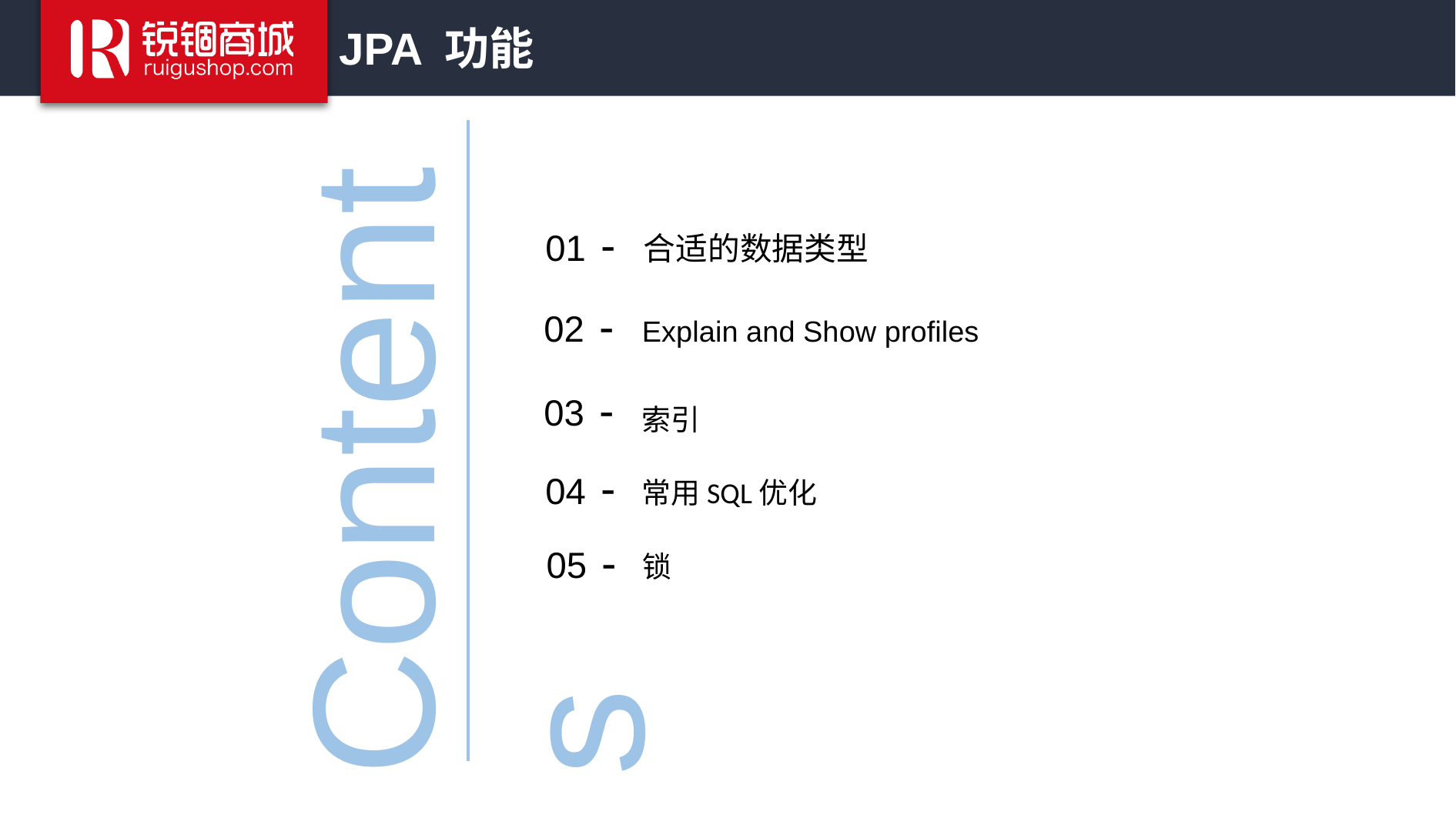

# JPA 功能
01
-
合适的数据类型
02
-
Explain and Show profiles
Contents
03
-
索引
04
-
常用SQL优化
05
-
锁